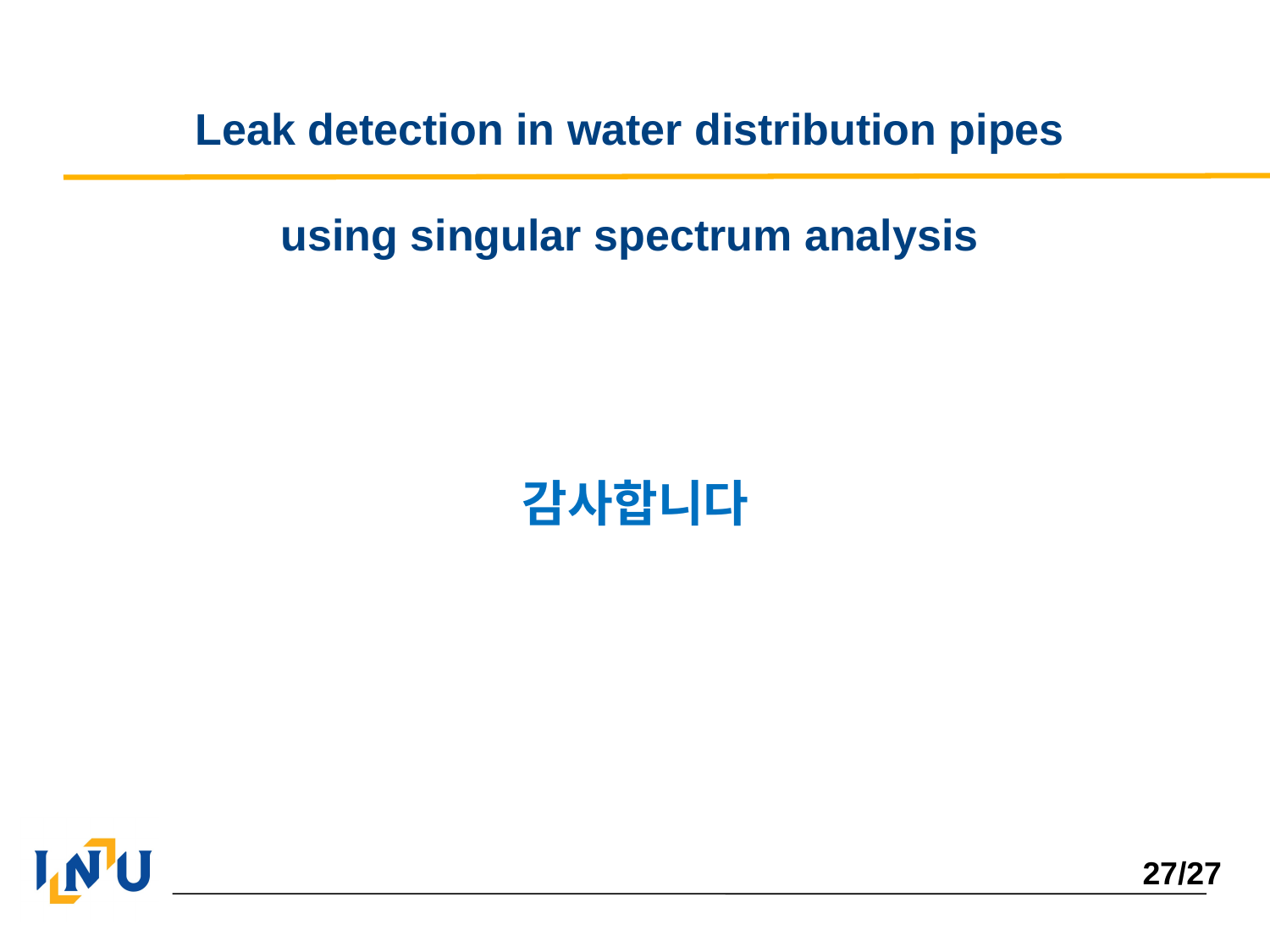

Leak detection in water distribution pipes
using singular spectrum analysis
감사합니다